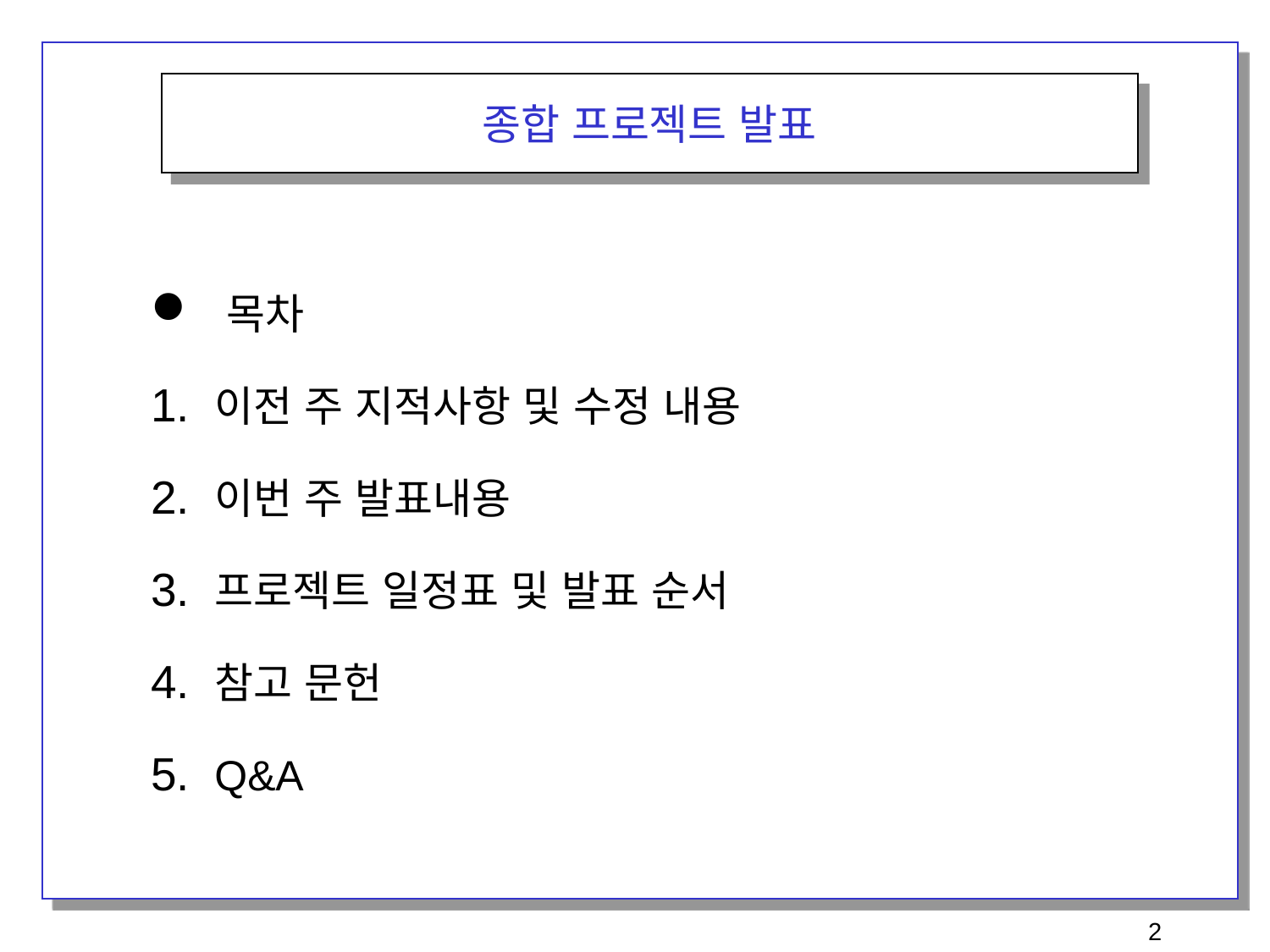

종합 프로젝트 발표
  목차
이전 주 지적사항 및 수정 내용
이번 주 발표내용
프로젝트 일정표 및 발표 순서
참고 문헌
Q&A
2